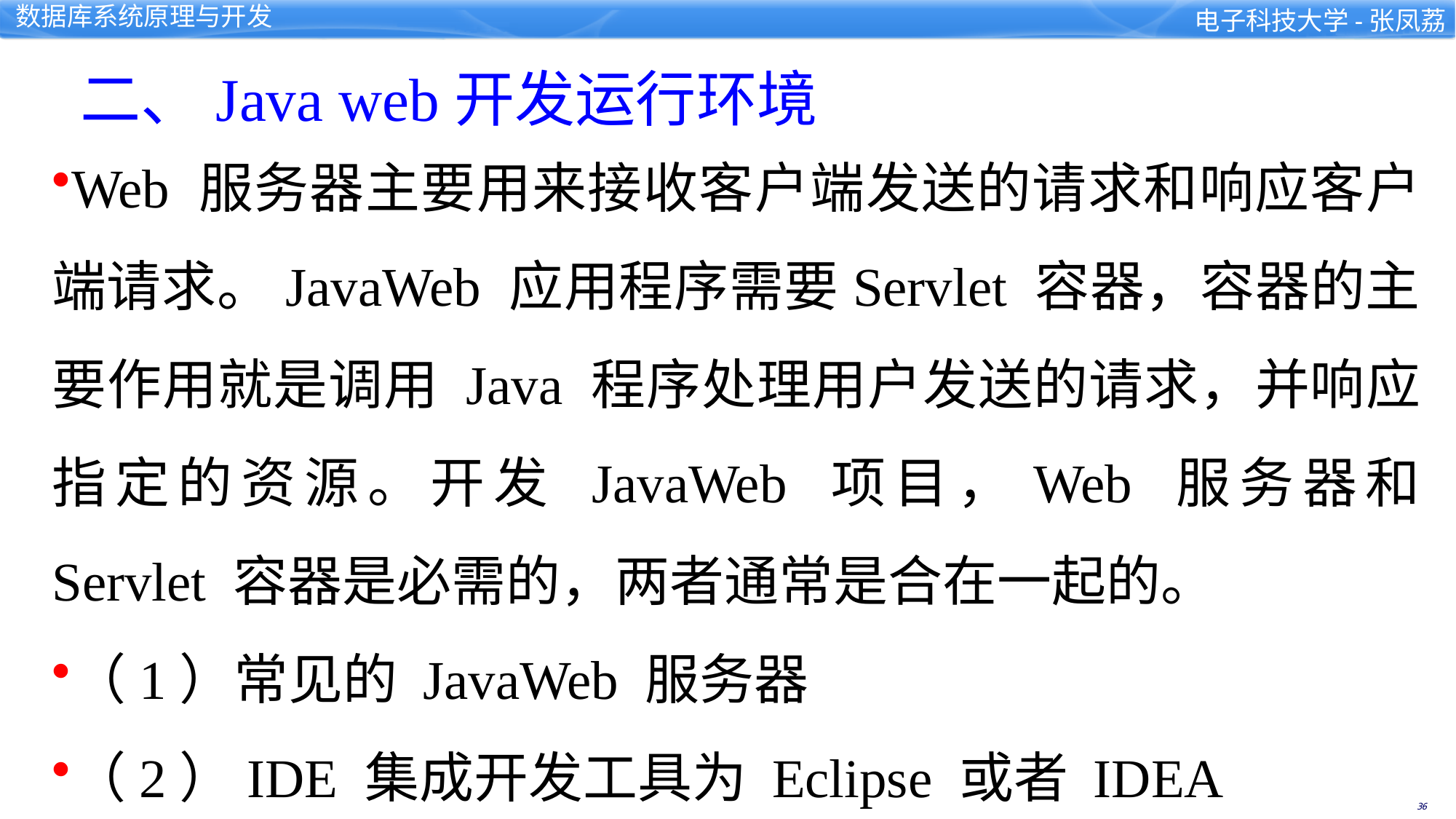

二、Java web开发运行环境
Web 服务器主要用来接收客户端发送的请求和响应客户端请求。JavaWeb 应用程序需要Servlet 容器，容器的主要作用就是调用 Java 程序处理用户发送的请求，并响应指定的资源。开发 JavaWeb 项目，Web 服务器和 Servlet 容器是必需的，两者通常是合在一起的。
（1）常见的 JavaWeb 服务器
（2）IDE 集成开发工具为 Eclipse 或者 IDEA